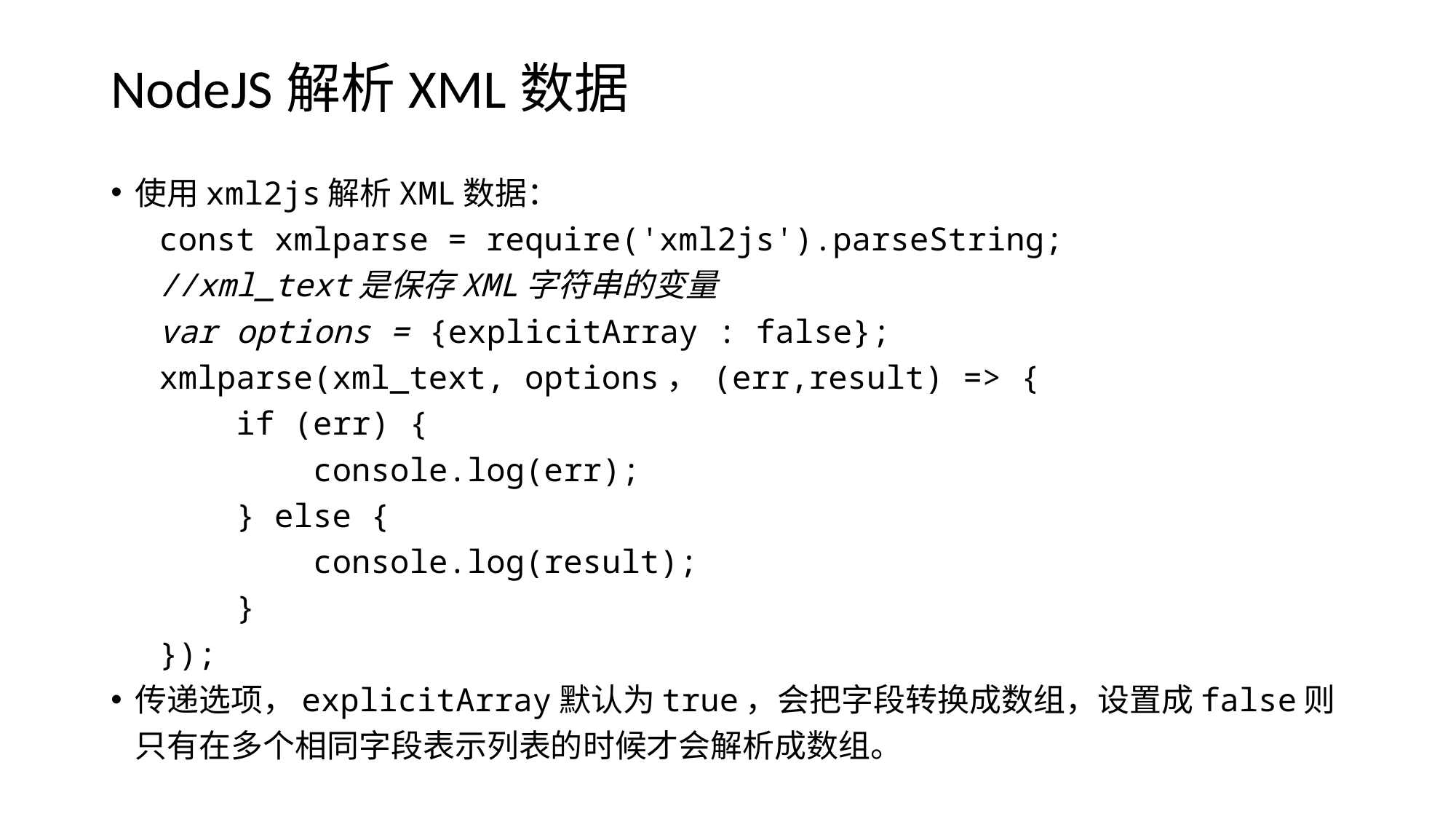

# NodeJS解析XML数据
使用xml2js解析XML数据：
const xmlparse = require('xml2js').parseString;
//xml_text是保存XML字符串的变量
var options = {explicitArray : false};
xmlparse(xml_text, options， (err,result) => {
    if (err) {
        console.log(err);
    } else {
        console.log(result);
    }
});
传递选项，explicitArray默认为true，会把字段转换成数组，设置成false则只有在多个相同字段表示列表的时候才会解析成数组。